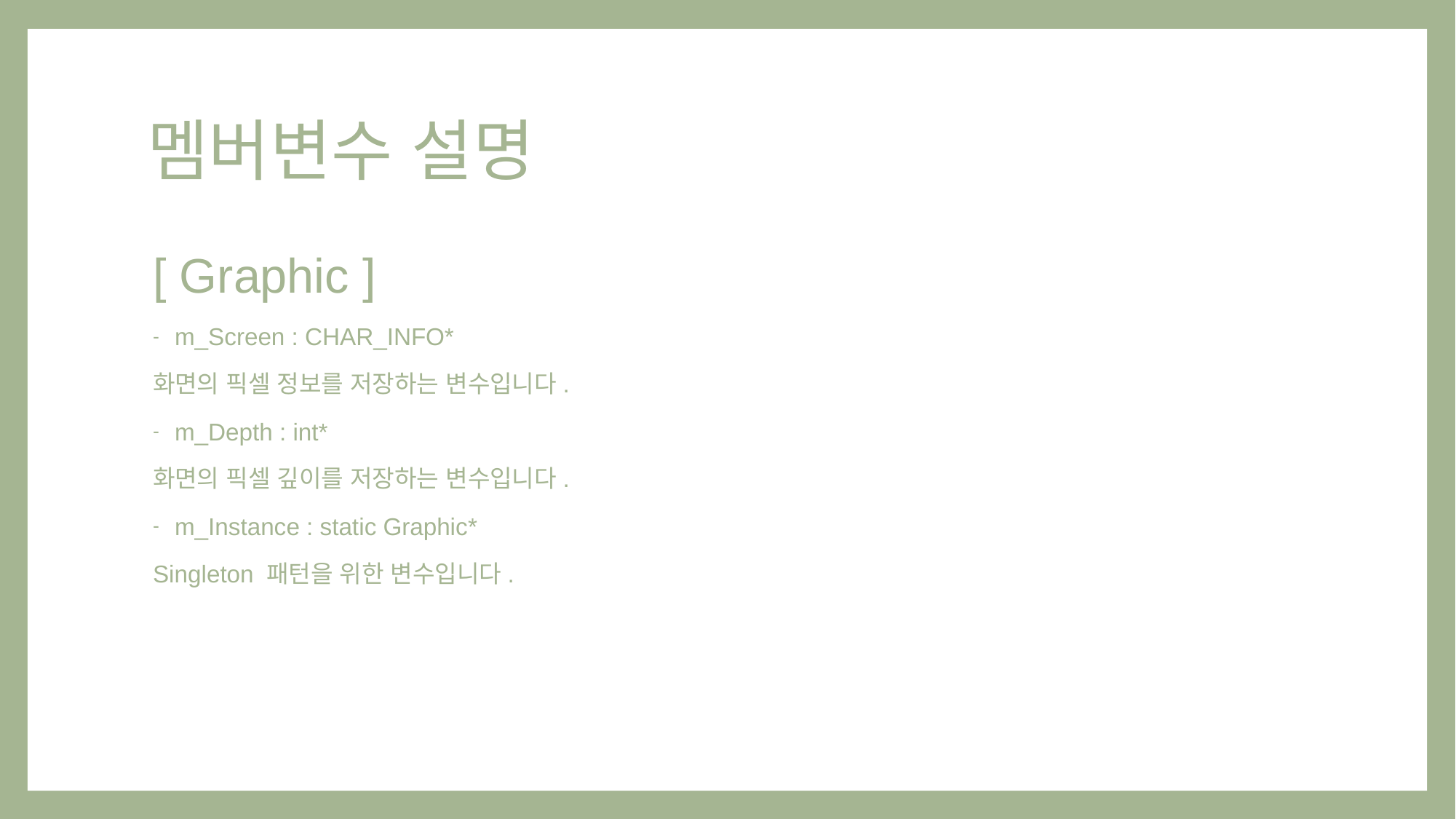

# 멤버변수 설명
[ Graphic ]
m_Screen : CHAR_INFO*
화면의 픽셀 정보를 저장하는 변수입니다.
m_Depth : int*
화면의 픽셀 깊이를 저장하는 변수입니다.
m_Instance : static Graphic*
Singleton 패턴을 위한 변수입니다.